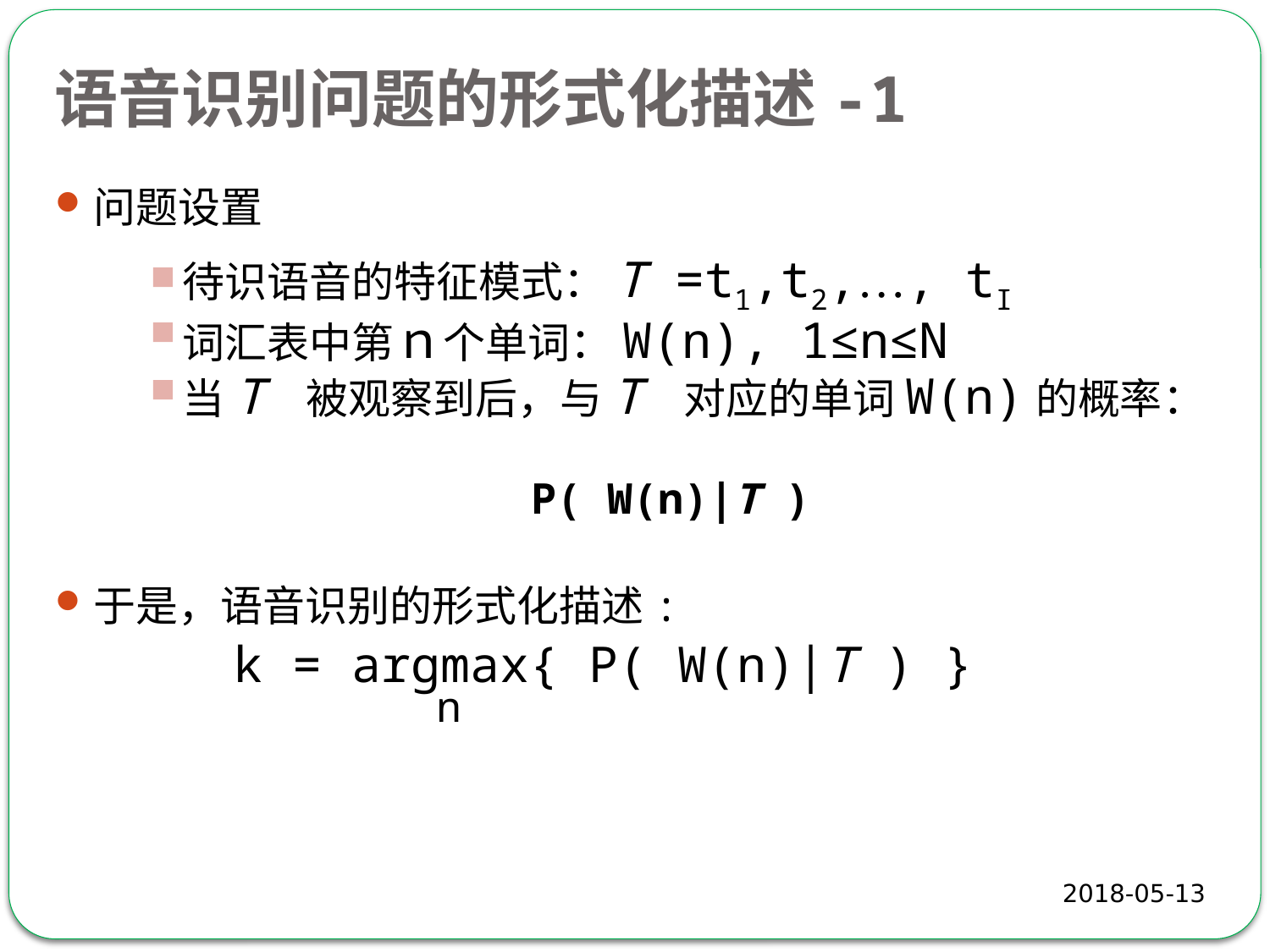

# 语音识别问题的形式化描述-1
问题设置
待识语音的特征模式：T =t1,t2,…, tI
词汇表中第ｎ个单词：W(n), 1≤n≤N
当T 被观察到后，与T 对应的单词W(n)的概率：

P( W(n)|T )

于是，语音识别的形式化描述:
       k = argmax{ P( W(n)|T ) }
               n
2018-05-13